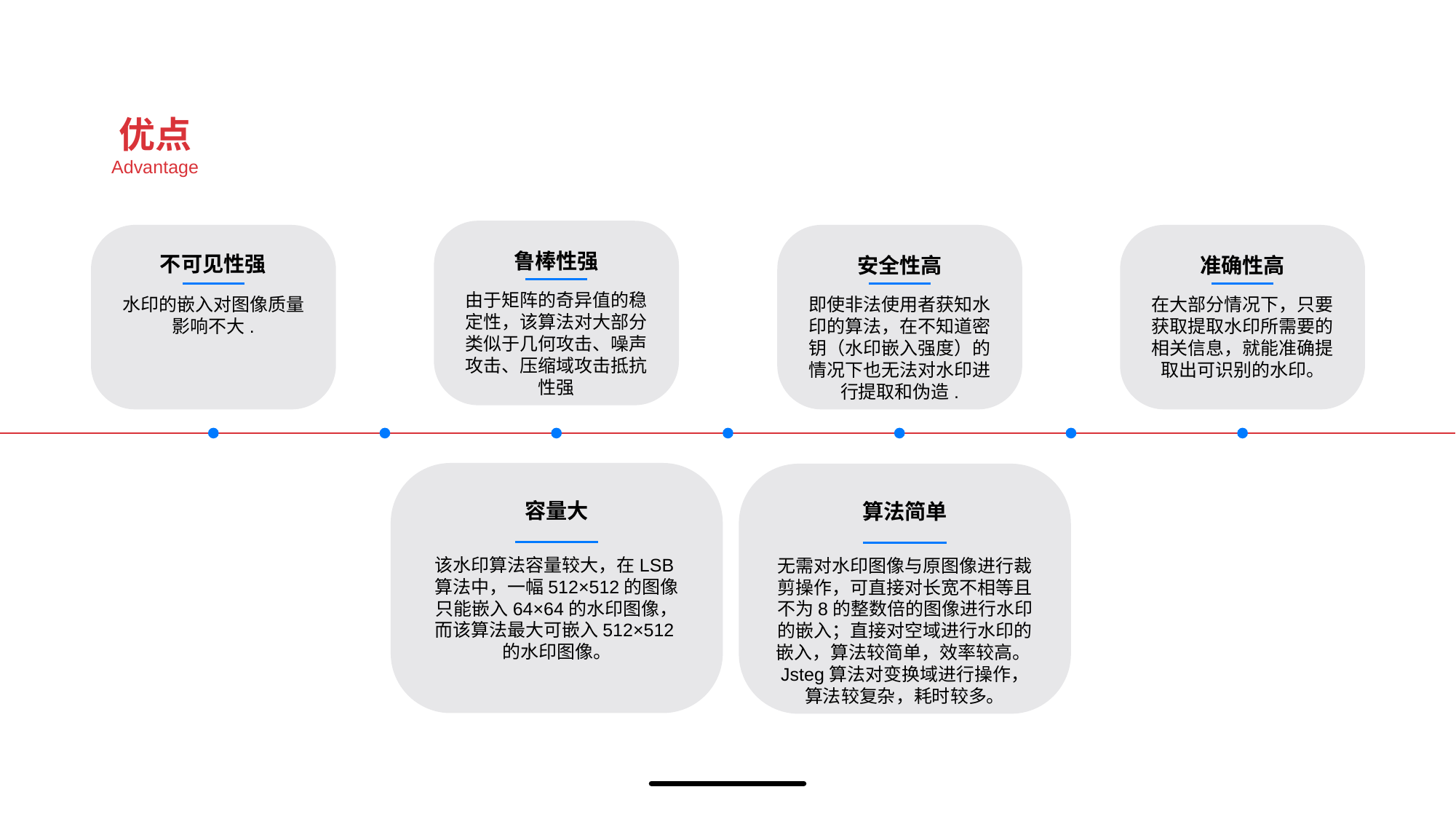

优点
Advantage

鲁棒性强
由于矩阵的奇异值的稳定性，该算法对大部分类似于几何攻击、噪声攻击、压缩域攻击抵抗性强

不可见性强
水印的嵌入对图像质量影响不大.

安全性高
即使非法使用者获知水印的算法，在不知道密钥（水印嵌入强度）的情况下也无法对水印进行提取和伪造.

准确性高
在大部分情况下，只要获取提取水印所需要的相关信息，就能准确提取出可识别的水印。

容量大
该水印算法容量较大，在LSB算法中，一幅512×512的图像只能嵌入64×64的水印图像，而该算法最大可嵌入512×512的水印图像。

算法简单
无需对水印图像与原图像进行裁剪操作，可直接对长宽不相等且不为8的整数倍的图像进行水印的嵌入；直接对空域进行水印的嵌入，算法较简单，效率较高。Jsteg算法对变换域进行操作，算法较复杂，耗时较多。